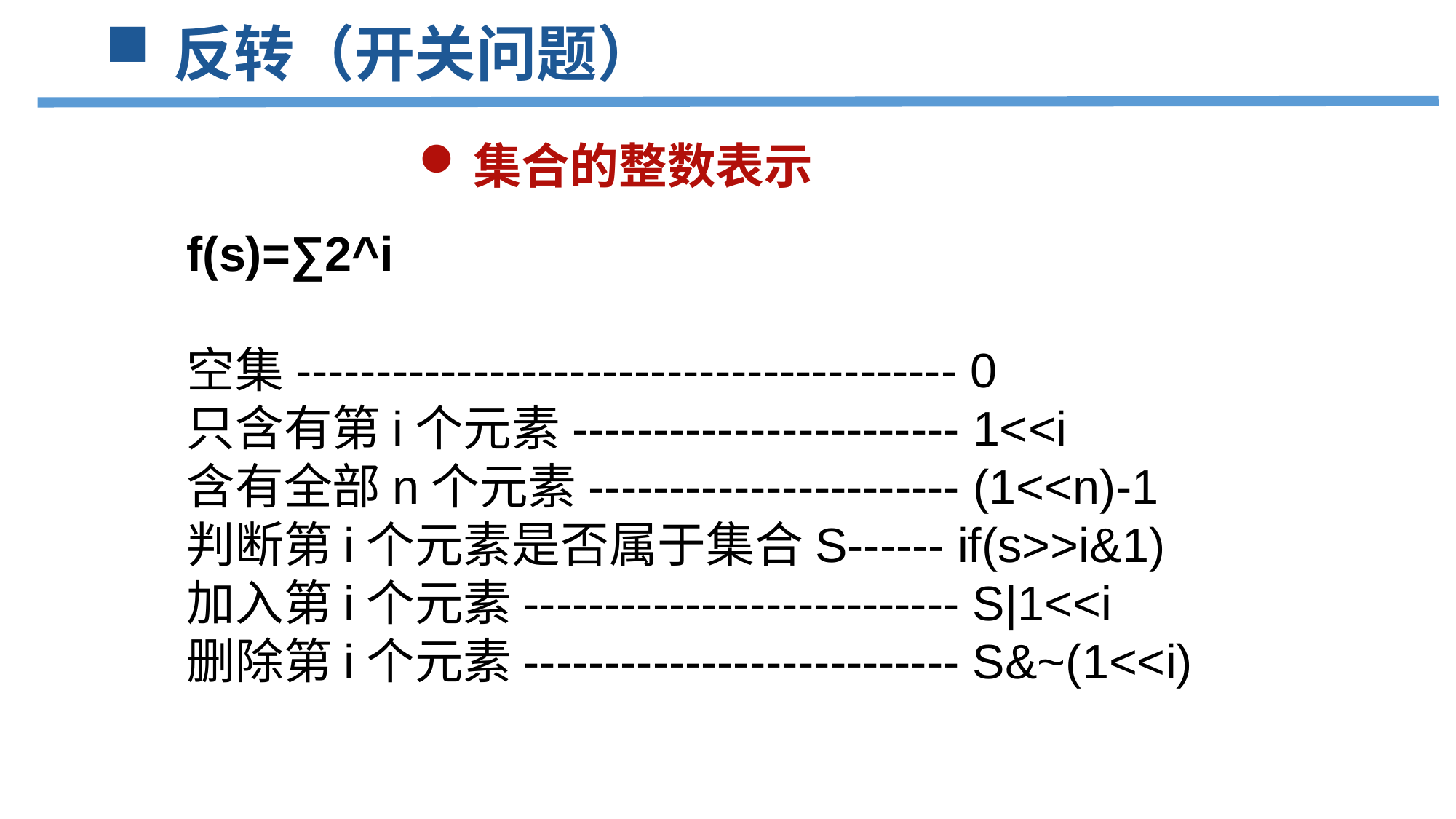

反转（开关问题）
集合的整数表示
f(s)=∑2^i

空集----------------------------------------- 0
只含有第i个元素------------------------ 1<<i
含有全部n个元素----------------------- (1<<n)-1
判断第i个元素是否属于集合S------ if(s>>i&1)
加入第i个元素--------------------------- S|1<<i
删除第i个元素--------------------------- S&~(1<<i)